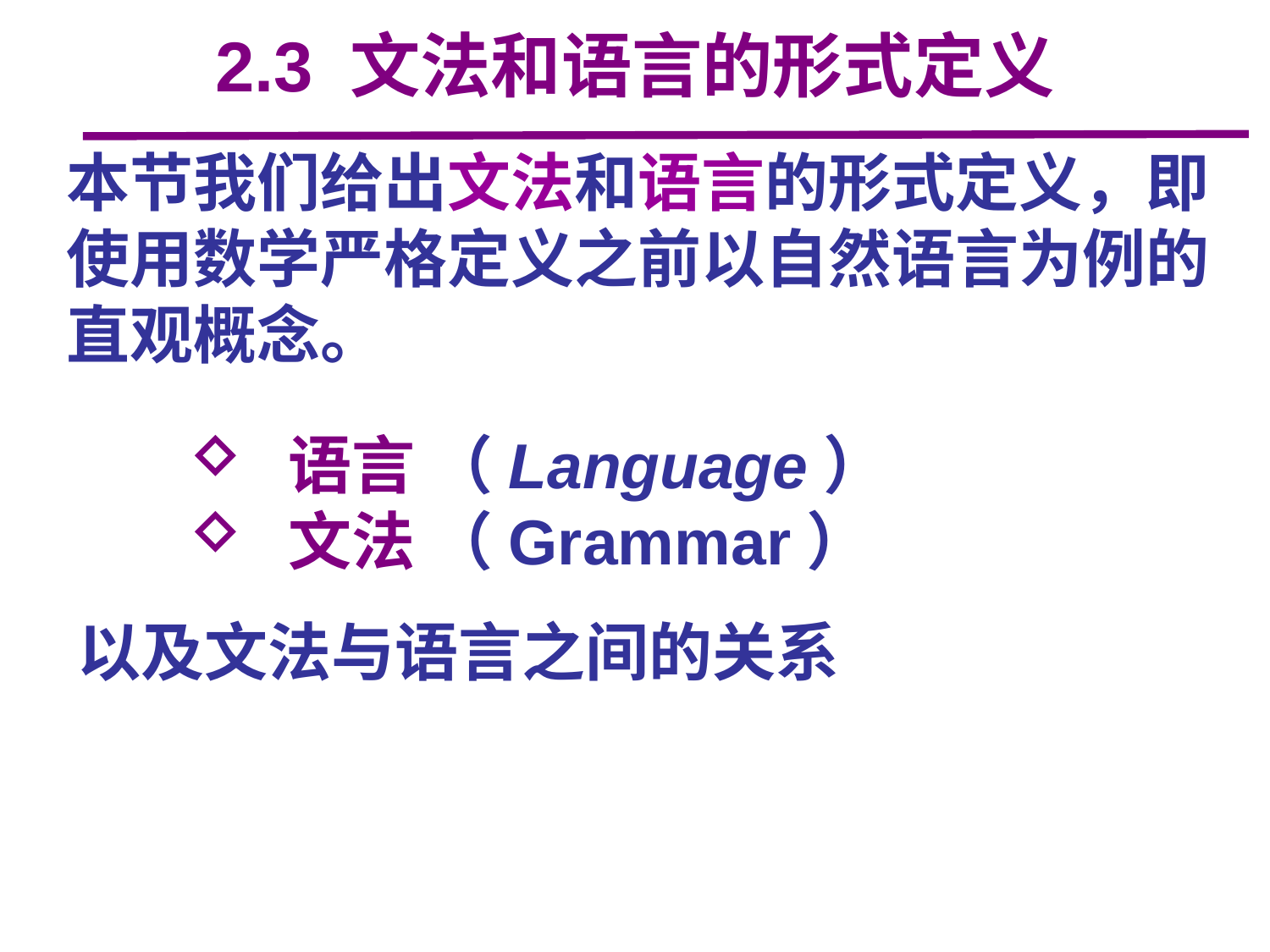

2.3 文法和语言的形式定义
本节我们给出文法和语言的形式定义，即使用数学严格定义之前以自然语言为例的直观概念。
  语言 （Language）
  文法 （Grammar）
以及文法与语言之间的关系